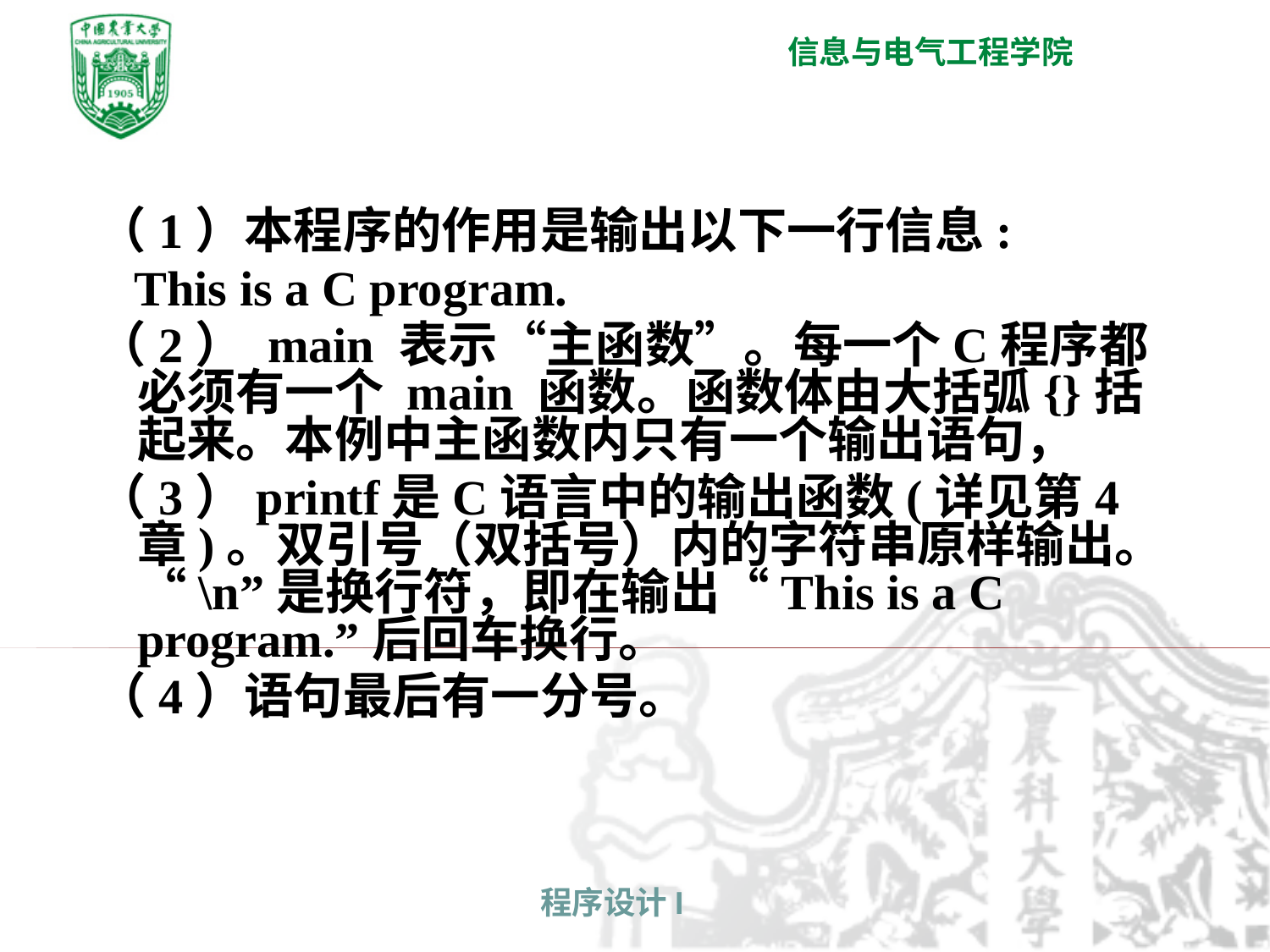

（1）本程序的作用是输出以下一行信息:
   This is a C program.
（2） main 表示“主函数”。每一个C程序都必须有一个 main 函数。函数体由大括弧{}括起来。本例中主函数内只有一个输出语句，
（3）printf是C语言中的输出函数(详见第4章)。双引号（双括号）内的字符串原样输出。“\n”是换行符，即在输出“This is a C program.”后回车换行。
（4）语句最后有一分号。